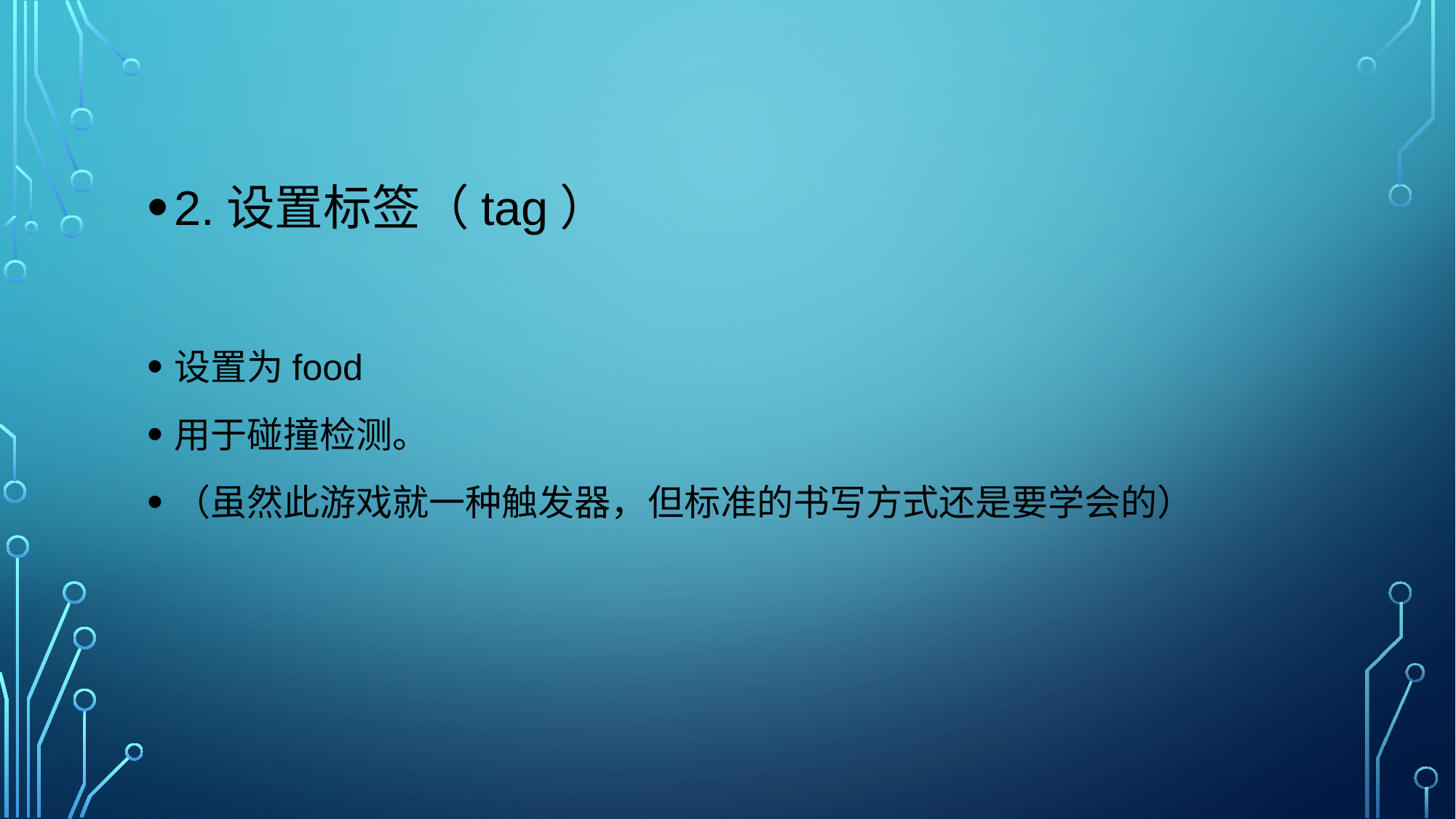

#
2.设置标签（tag）

设置为food
用于碰撞检测。
（虽然此游戏就一种触发器，但标准的书写方式还是要学会的）